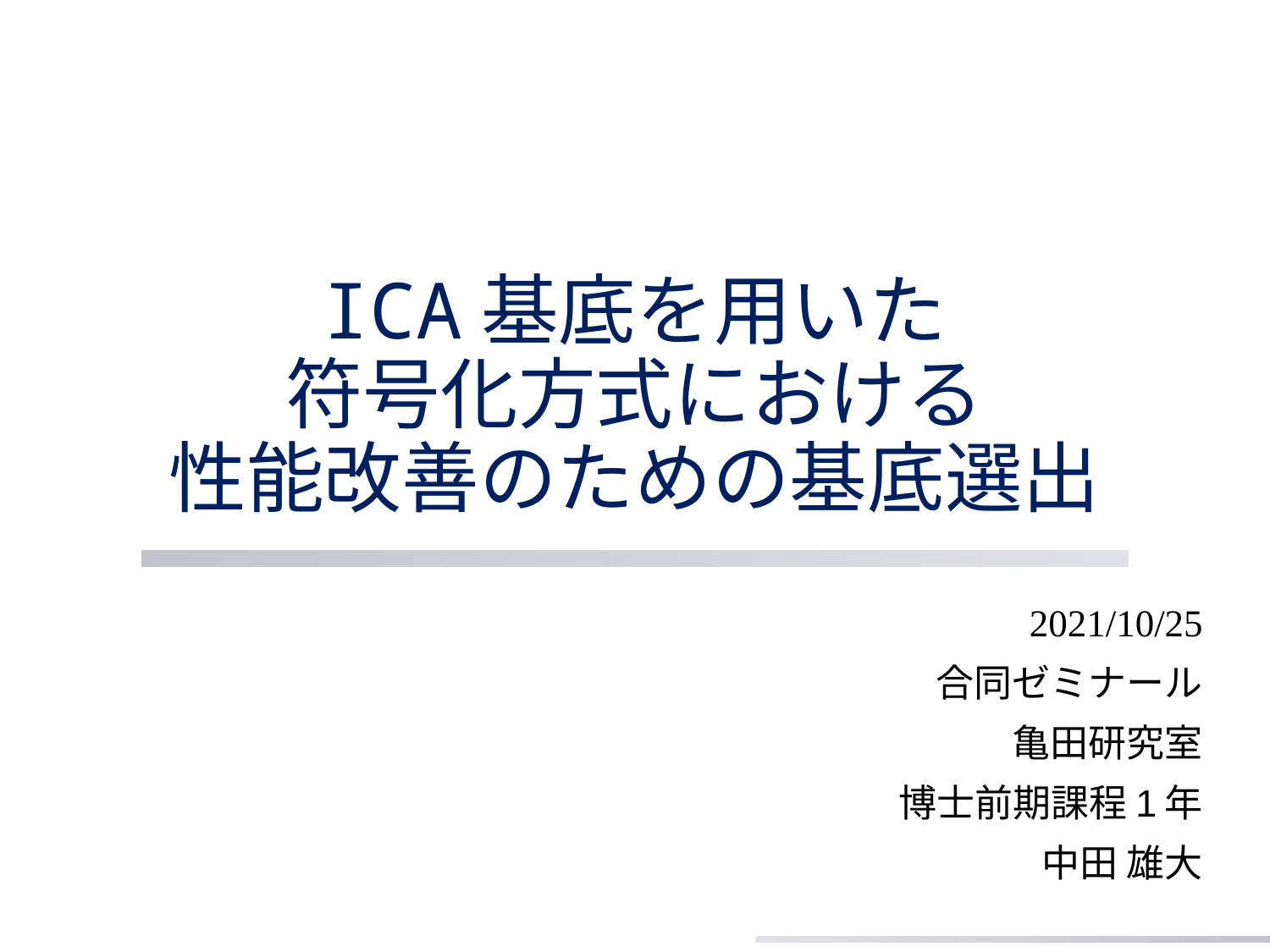

# ICA基底を用いた 符号化方式における 性能改善のための基底選出
2021/10/25
合同ゼミナール
亀田研究室
博士前期課程1年
中田 雄大